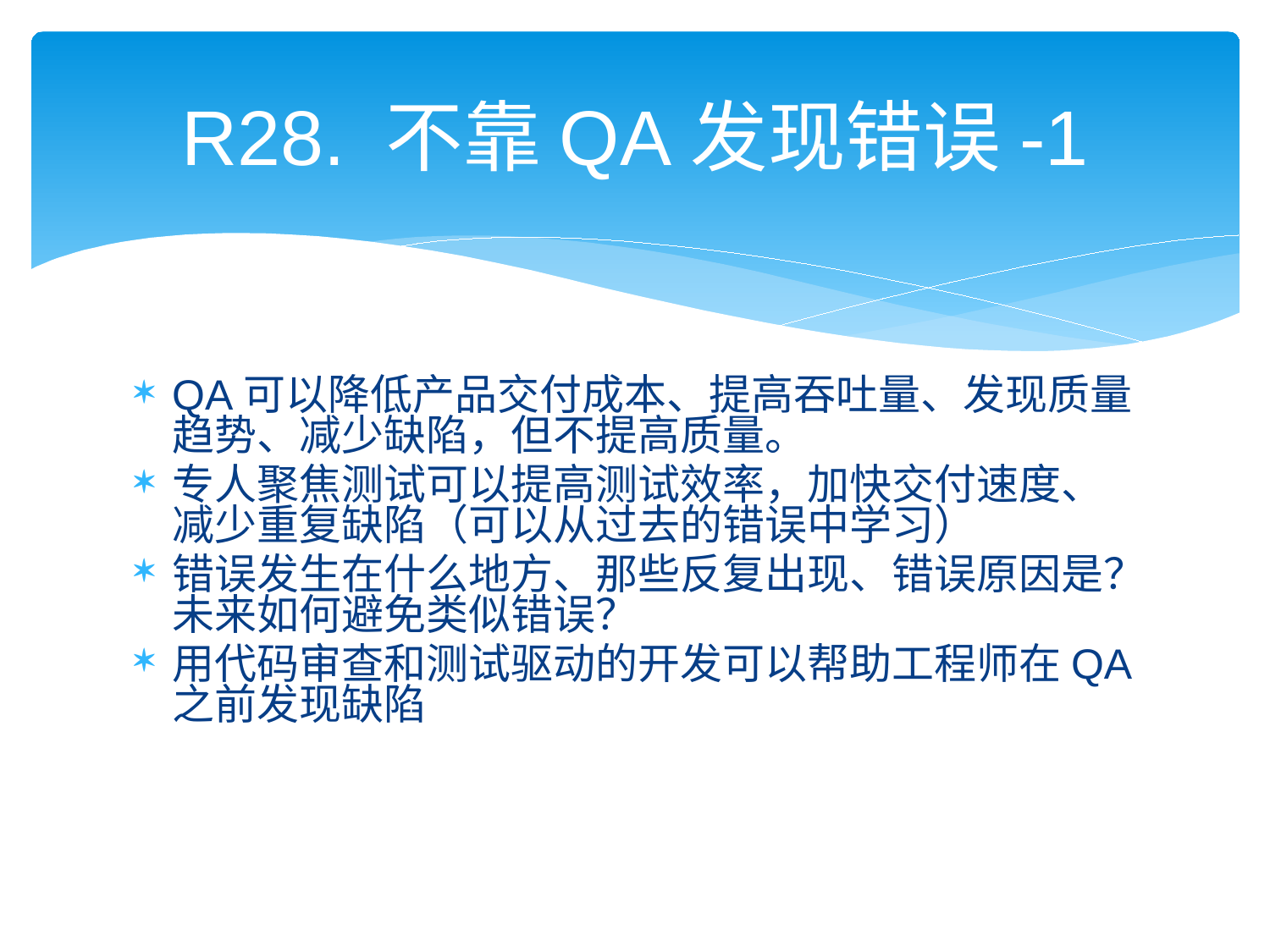

# R28. 不靠QA发现错误-1
QA可以降低产品交付成本、提高吞吐量、发现质量趋势、减少缺陷，但不提高质量。
专人聚焦测试可以提高测试效率，加快交付速度、减少重复缺陷（可以从过去的错误中学习）
错误发生在什么地方、那些反复出现、错误原因是？未来如何避免类似错误？
用代码审查和测试驱动的开发可以帮助工程师在QA之前发现缺陷